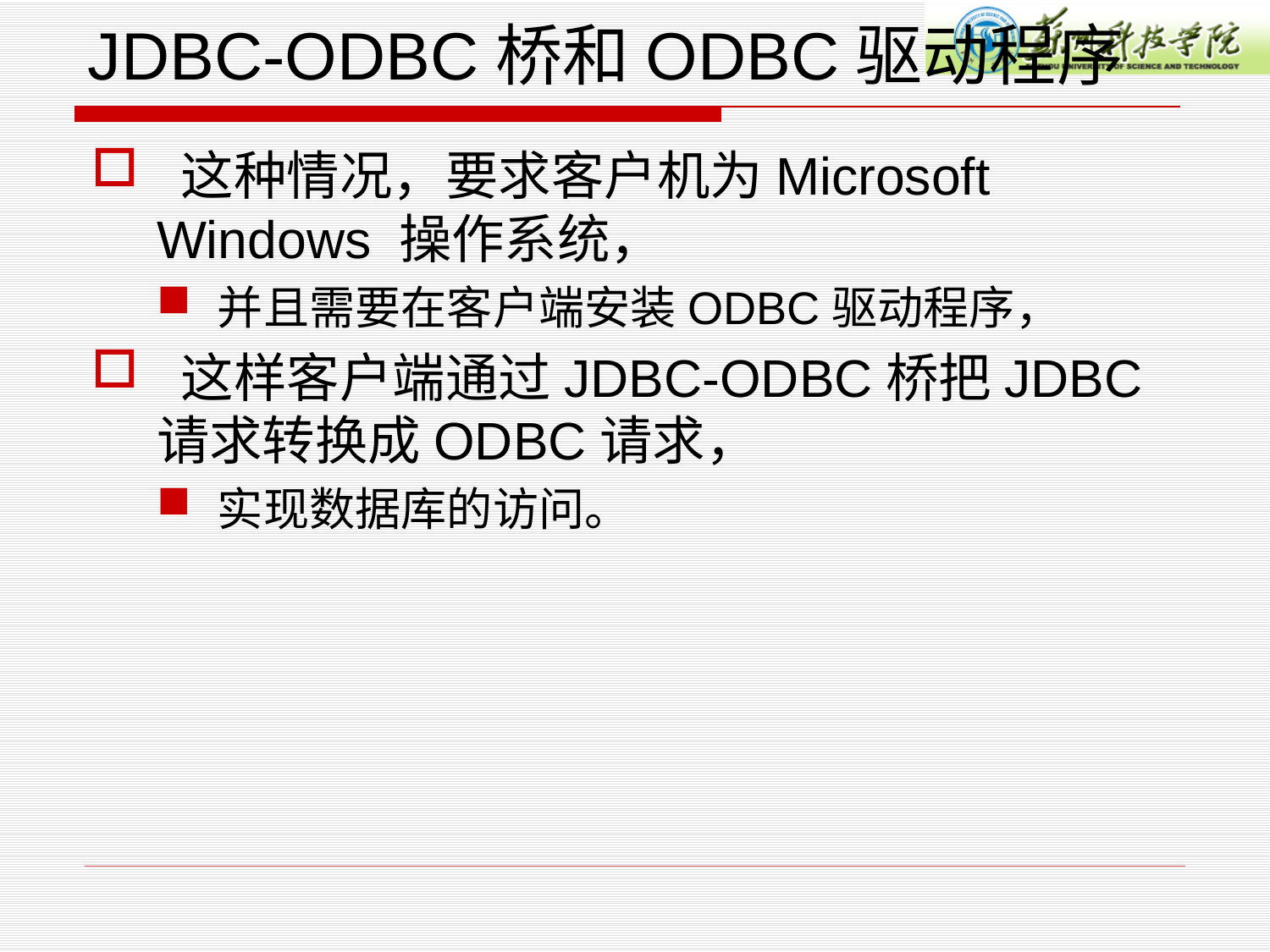

# JDBC-ODBC桥和ODBC驱动程序
 这种情况，要求客户机为Microsoft Windows 操作系统，
并且需要在客户端安装ODBC驱动程序，
 这样客户端通过JDBC-ODBC桥把JDBC请求转换成ODBC请求，
实现数据库的访问。